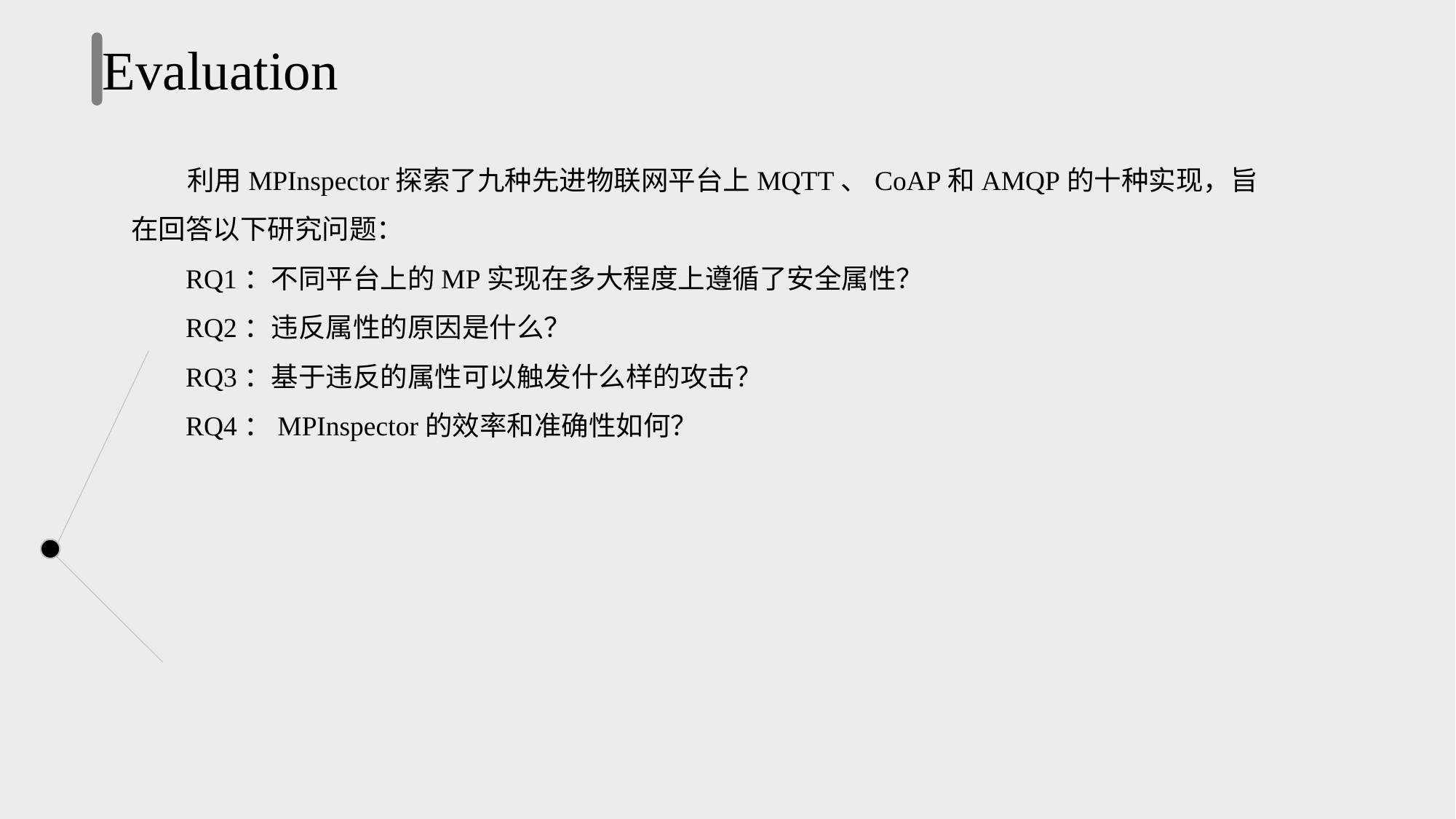

Evaluation

        利用MPInspector探索了九种先进物联网平台上MQTT、CoAP和AMQP的十种实现，旨在回答以下研究问题：
RQ1：不同平台上的MP实现在多大程度上遵循了安全属性？
RQ2：违反属性的原因是什么？
RQ3：基于违反的属性可以触发什么样的攻击？
RQ4：MPInspector的效率和准确性如何？